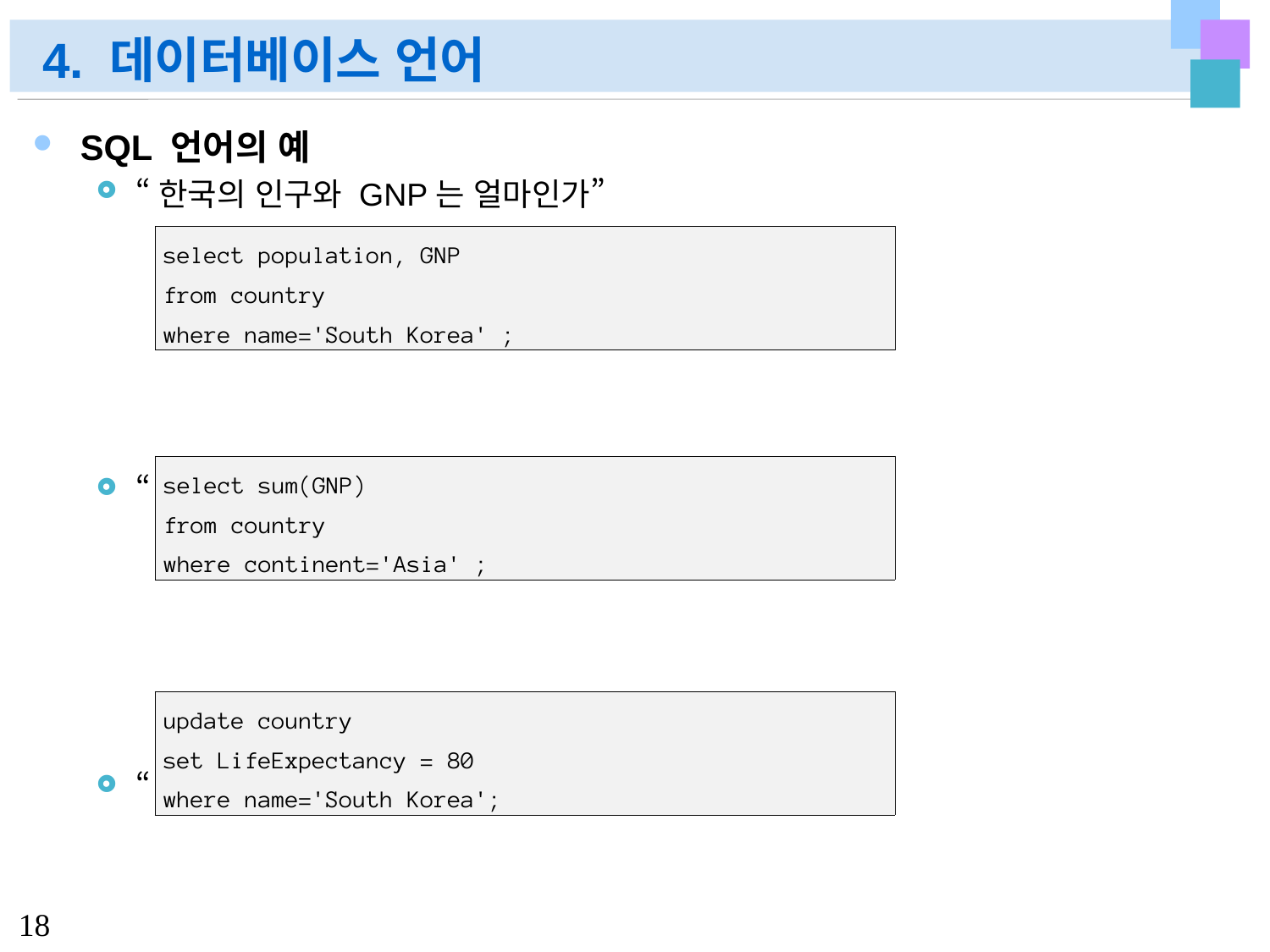

# 4. 데이터베이스 언어
SQL 언어의 예
“한국의 인구와 GNP는 얼마인가”

“아시아에 속한 국가들의 GNP 합계는 얼마인가”

“한국인의 기대수명을 80으로 바꾸시오”

| select population, GNP from country where name='South Korea' ; |
| --- |
| select sum(GNP) from country where continent='Asia' ; |
| --- |
| update country set LifeExpectancy = 80 where name='South Korea'; |
| --- |